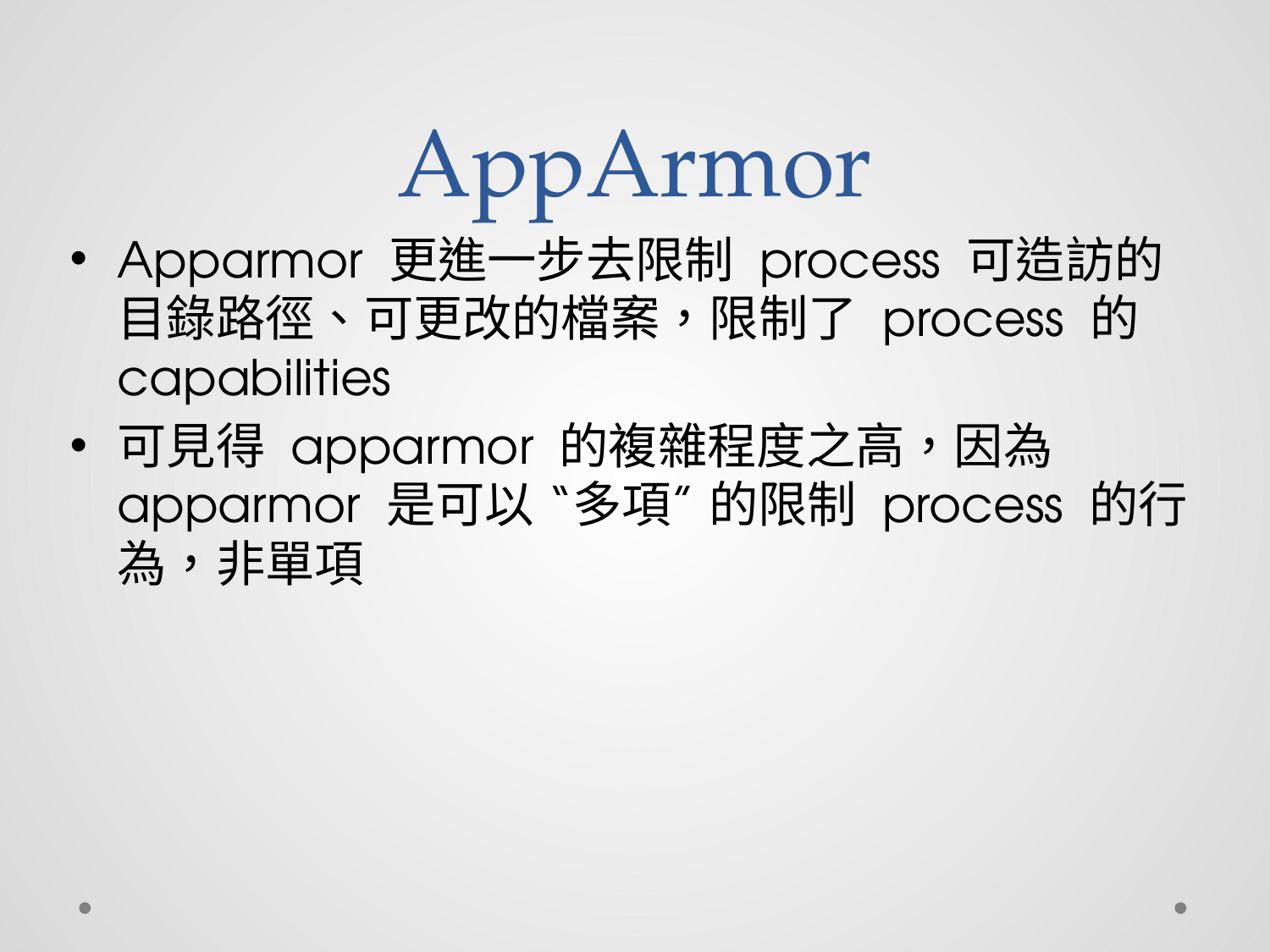

# AppArmor
Apparmor 更進一步去限制 process 可造訪的目錄路徑、可更改的檔案，限制了 process 的 capabilities
可見得 apparmor 的複雜程度之高，因為apparmor 是可以 “多項” 的限制 process 的行為，非單項